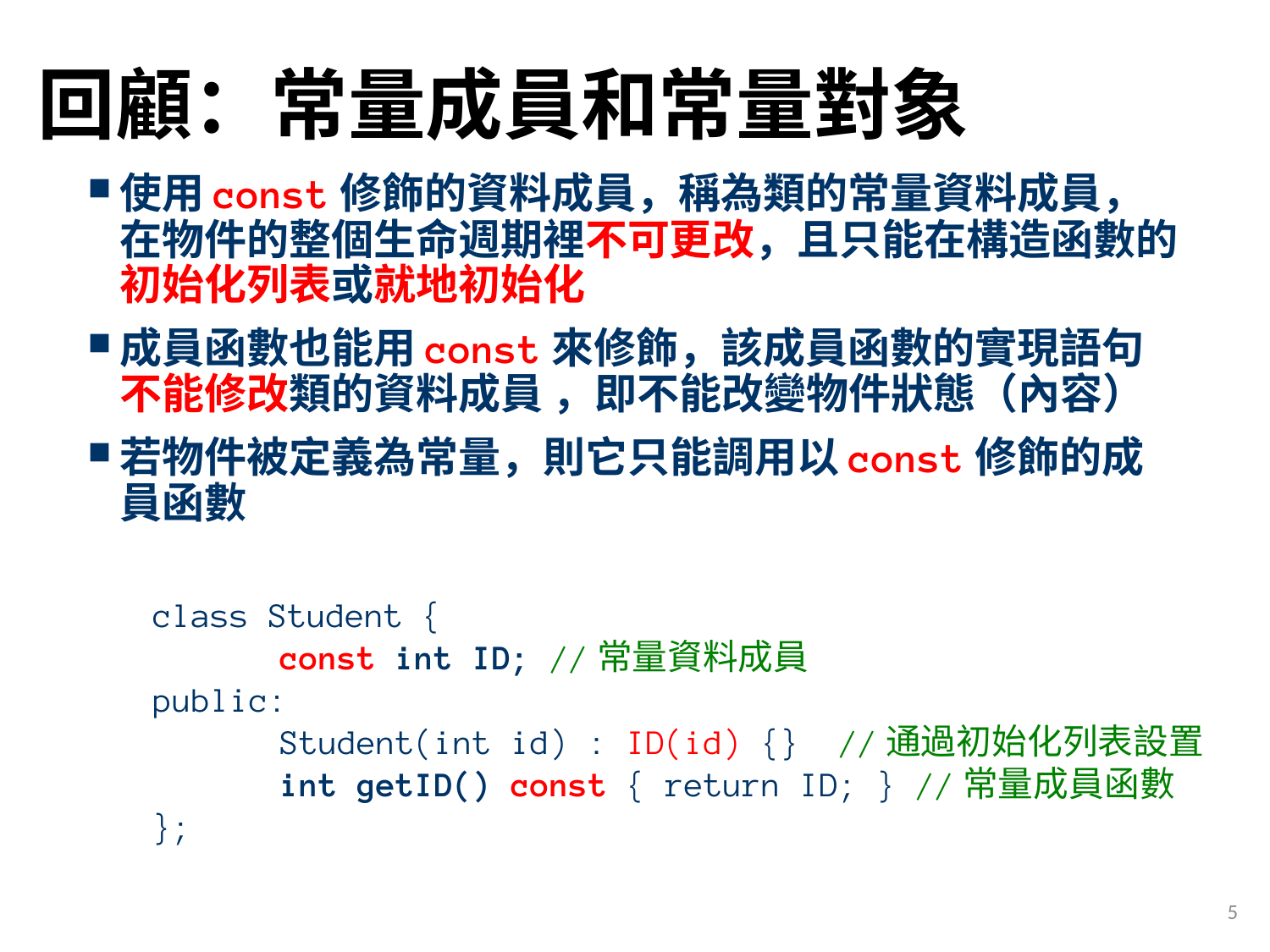

# 回顧：常量成員和常量對象
使用const修飾的資料成員，稱為類的常量資料成員，在物件的整個生命週期裡不可更改，且只能在構造函數的初始化列表或就地初始化
成員函數也能用const來修飾，該成員函數的實現語句不能修改類的資料成員 ，即不能改變物件狀態（內容）
若物件被定義為常量，則它只能調用以const修飾的成員函數
class Student {
	const int ID; //常量資料成員
public:
	Student(int id) : ID(id) {}  //通過初始化列表設置
	int getID() const { return ID; } //常量成員函數
};
5